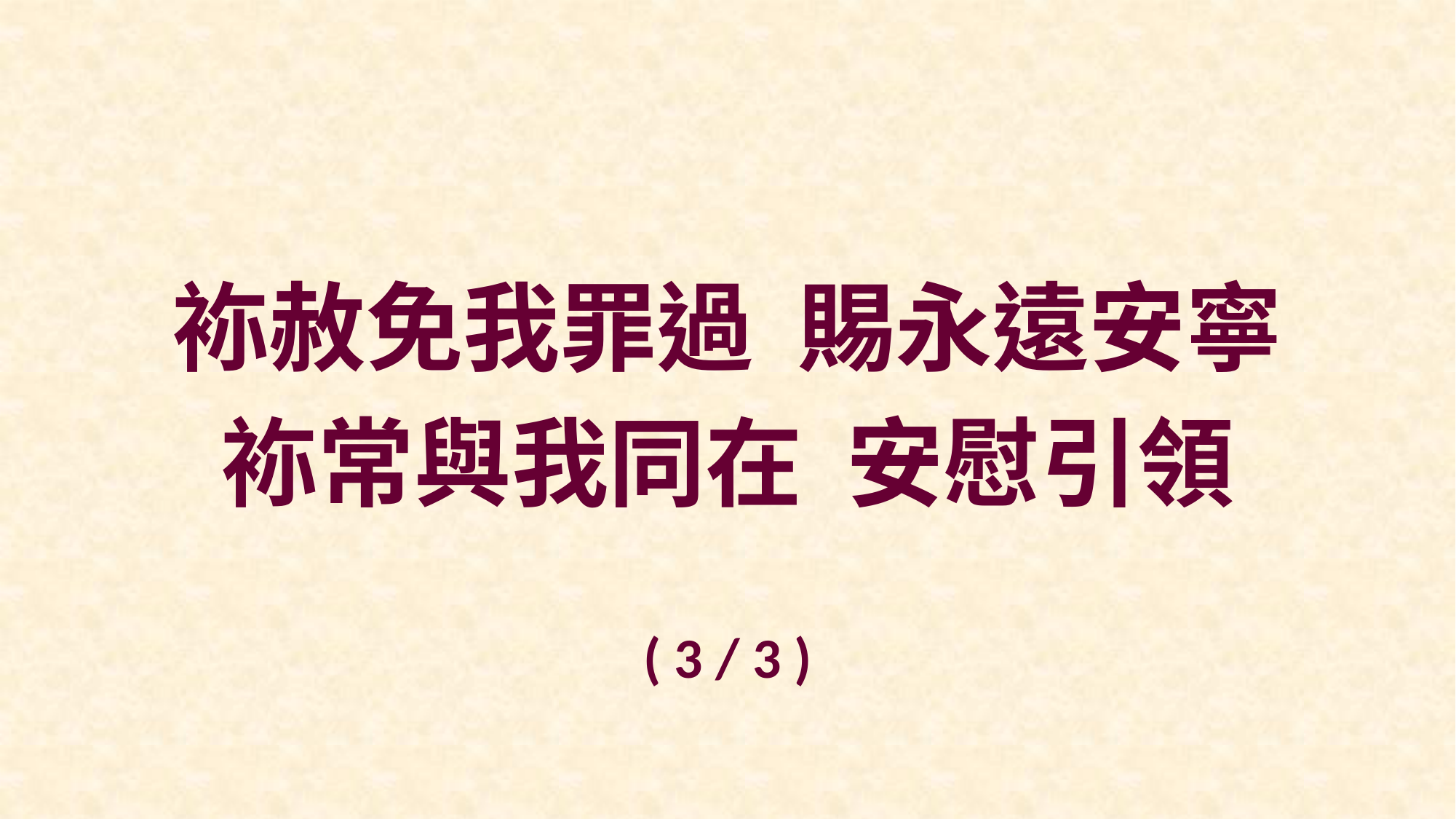

袮赦免我罪過  賜永遠安寧
袮常與我同在  安慰引領
( 3 / 3 )